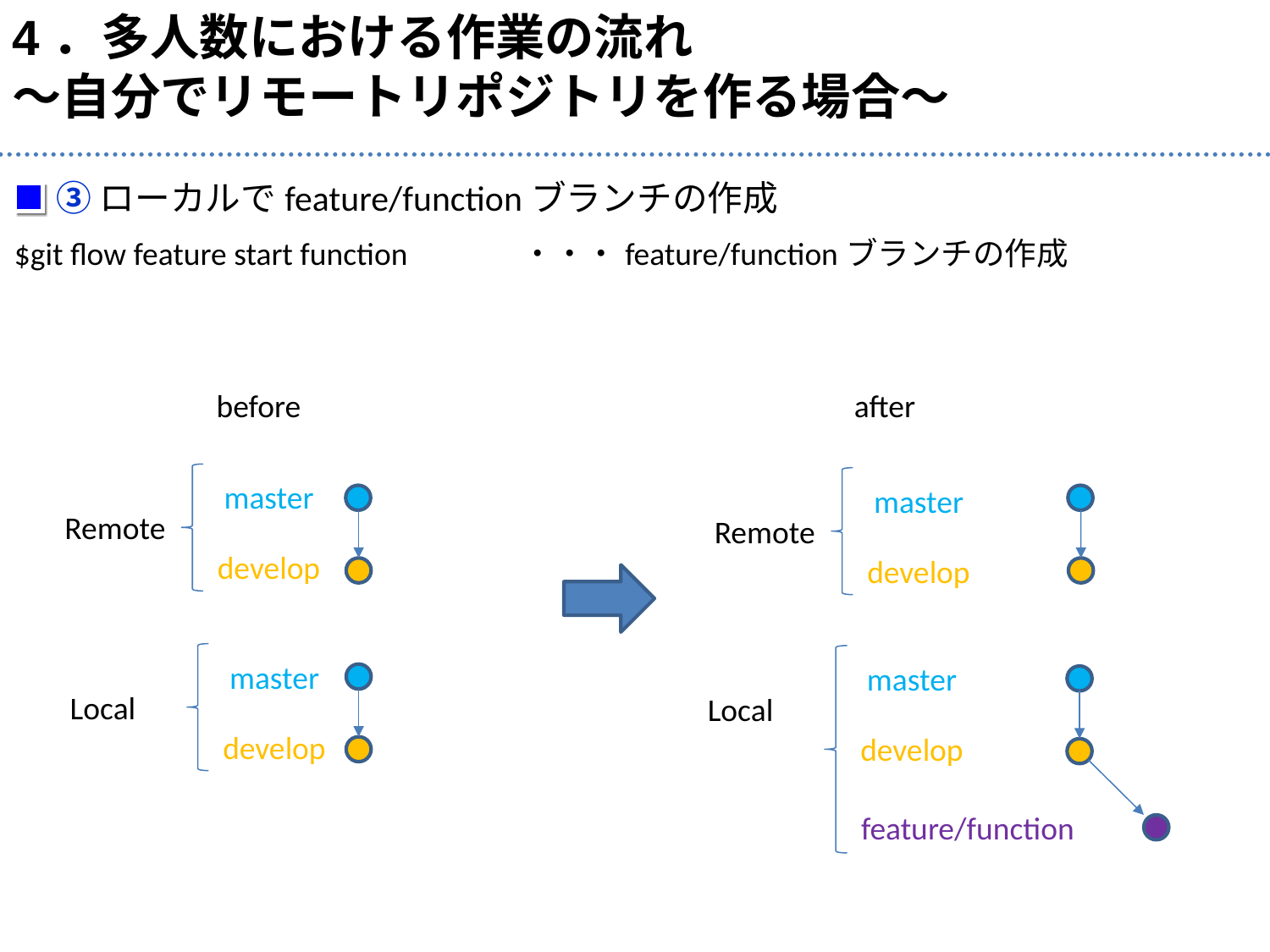

4．多人数における作業の流れ
～自分でリモートリポジトリを作る場合～

③ローカルでfeature/functionブランチの作成

$git flow feature start function	・・・feature/functionブランチの作成
before
after

master
master

Remote
Remote
develop
develop

master
master

Local
Local
develop
develop

feature/function